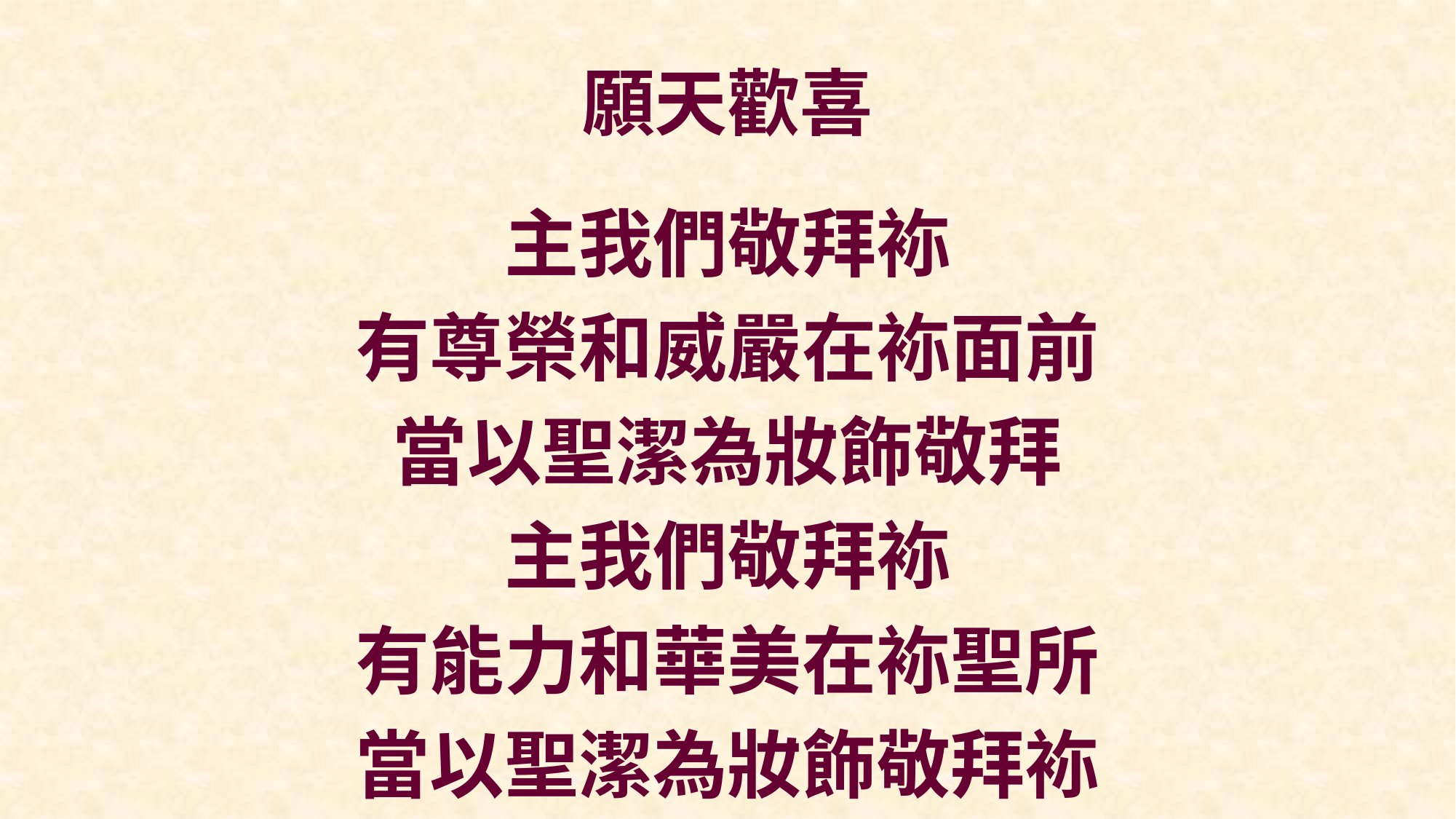

# 願天歡喜
主我們敬拜袮
有尊榮和威嚴在袮面前
當以聖潔為妝飾敬拜
主我們敬拜袮
有能力和華美在袮聖所
當以聖潔為妝飾敬拜袮